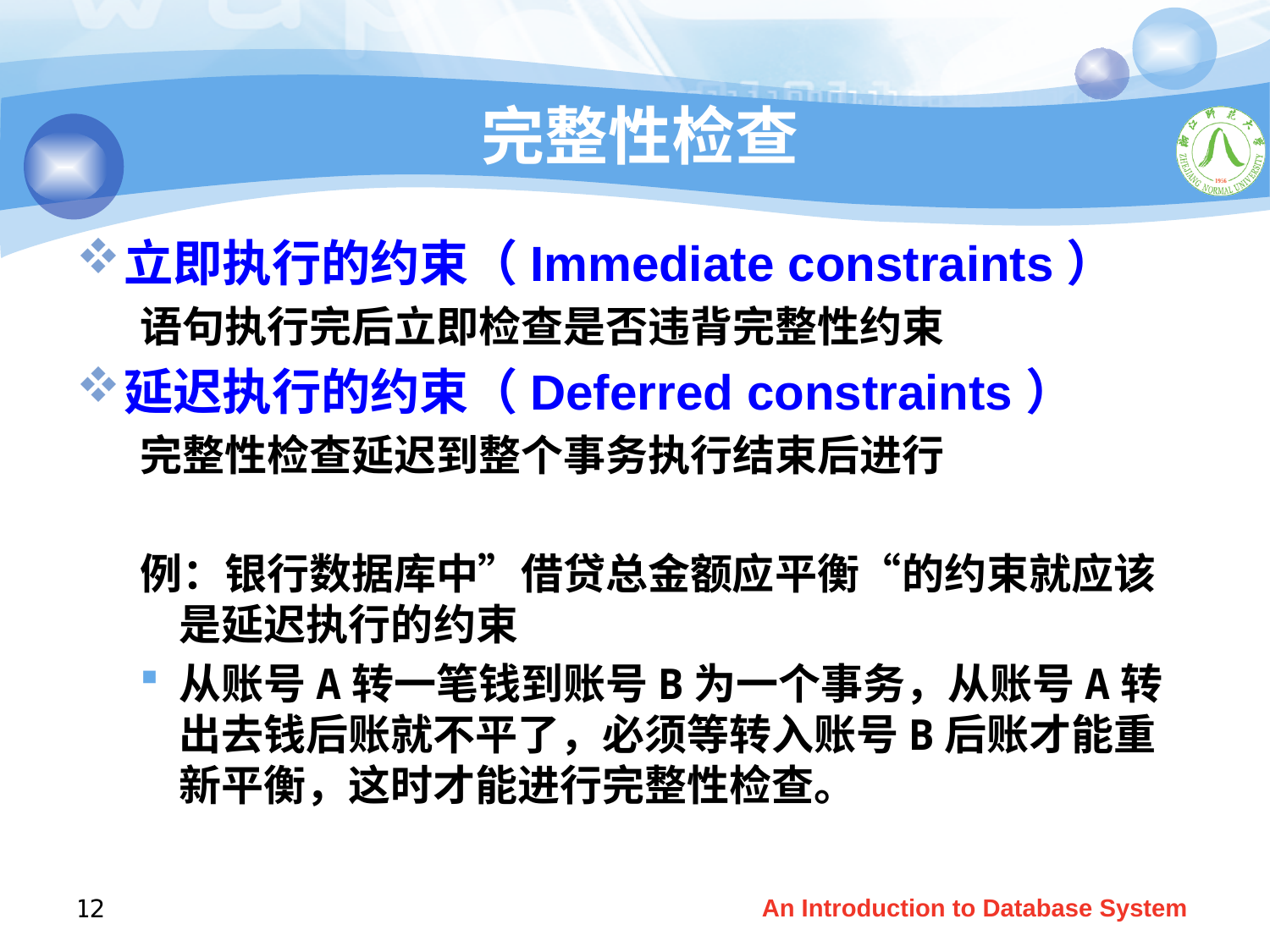

# 完整性检查
立即执行的约束（Immediate constraints）
语句执行完后立即检查是否违背完整性约束
延迟执行的约束（Deferred constraints）
完整性检查延迟到整个事务执行结束后进行

例：银行数据库中”借贷总金额应平衡“的约束就应该是延迟执行的约束
从账号A转一笔钱到账号B为一个事务，从账号A转出去钱后账就不平了，必须等转入账号B后账才能重新平衡，这时才能进行完整性检查。
12
An Introduction to Database System